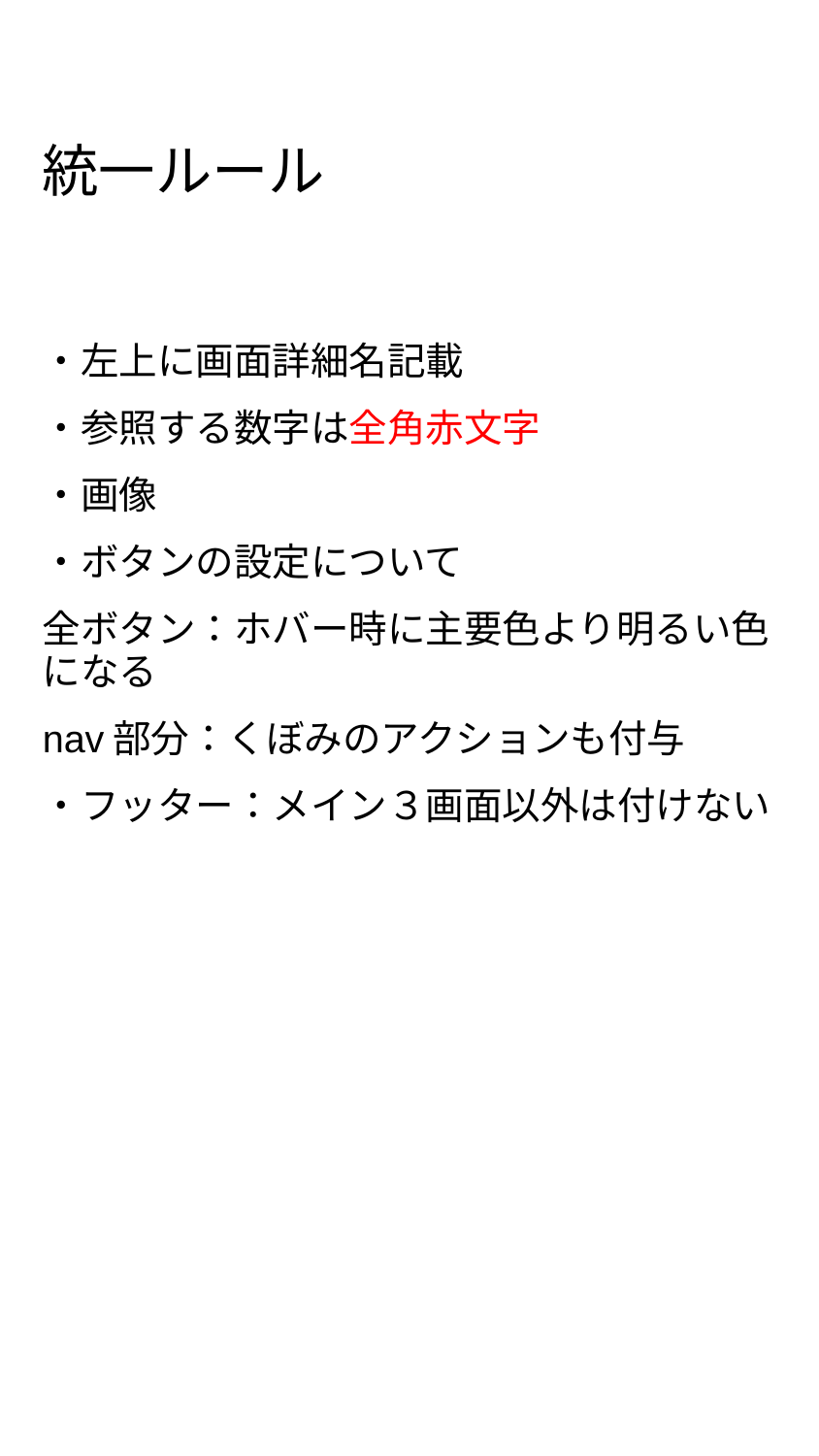

# 統一ルール
・左上に画面詳細名記載
・参照する数字は全角赤文字
・画像
・ボタンの設定について
全ボタン：ホバー時に主要色より明るい色になる
nav部分：くぼみのアクションも付与
・フッター：メイン３画面以外は付けない